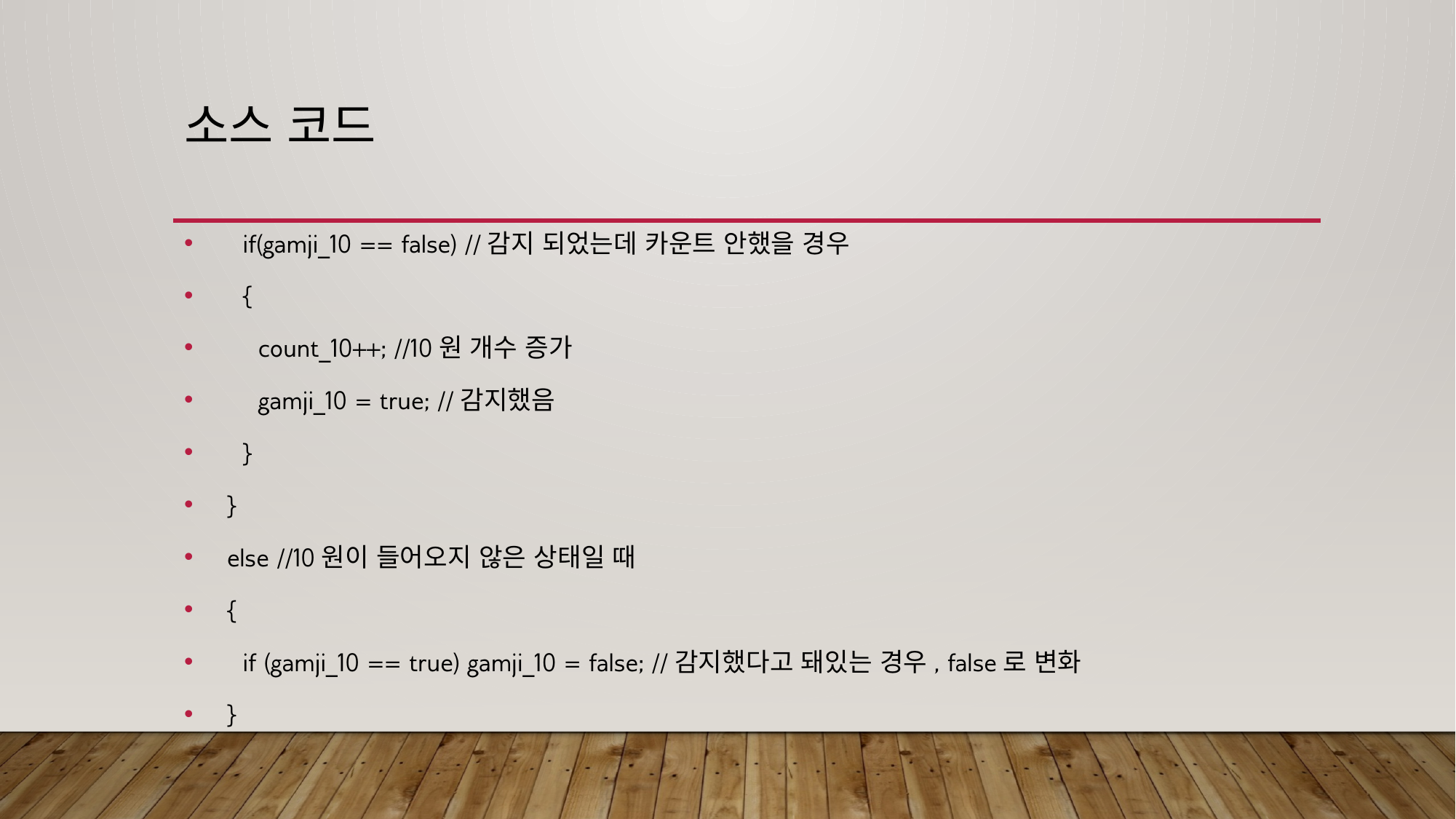

# 소스 코드
    if(gamji_10 == false) //감지 되었는데 카운트 안했을 경우
    {
      count_10++; //10원 개수 증가
      gamji_10 = true; //감지했음
    }
  }
  else //10원이 들어오지 않은 상태일 때
  {
    if (gamji_10 == true) gamji_10 = false; //감지했다고 돼있는 경우, false로 변화
  }